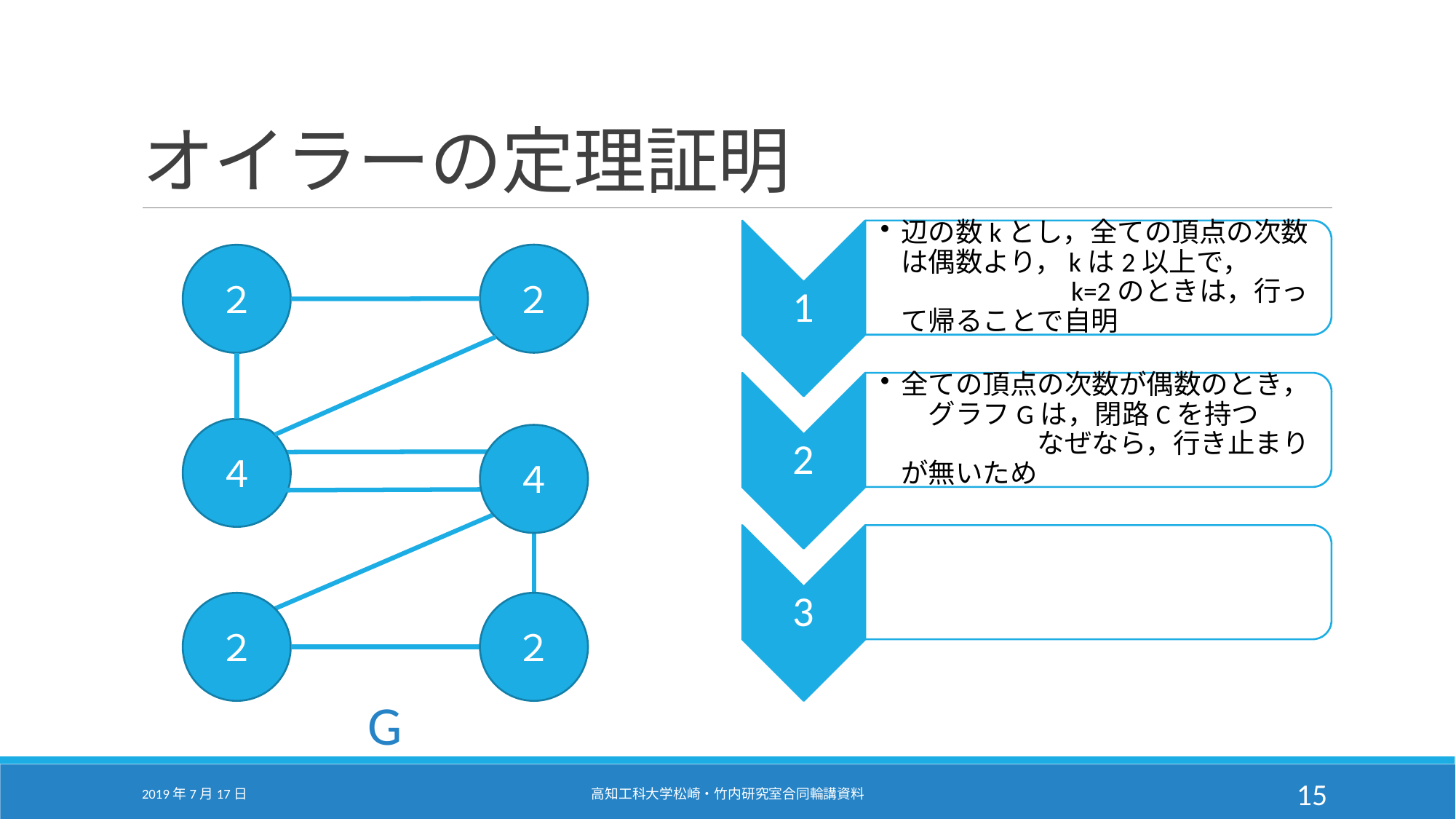

# オイラーの定理証明
1
辺の数kとし，全ての頂点の次数は偶数より，kは2以上で，　　　　　　　　k=2のときは，行って帰ることで自明
2
全ての頂点の次数が偶数のとき，　グラフGは，閉路Cを持つ　　　　　　　なぜなら，行き止まりが無いため
3

２
２
４
４
２
２
G
2019年7月17日
高知工科大学松崎・竹内研究室合同輪講資料
15